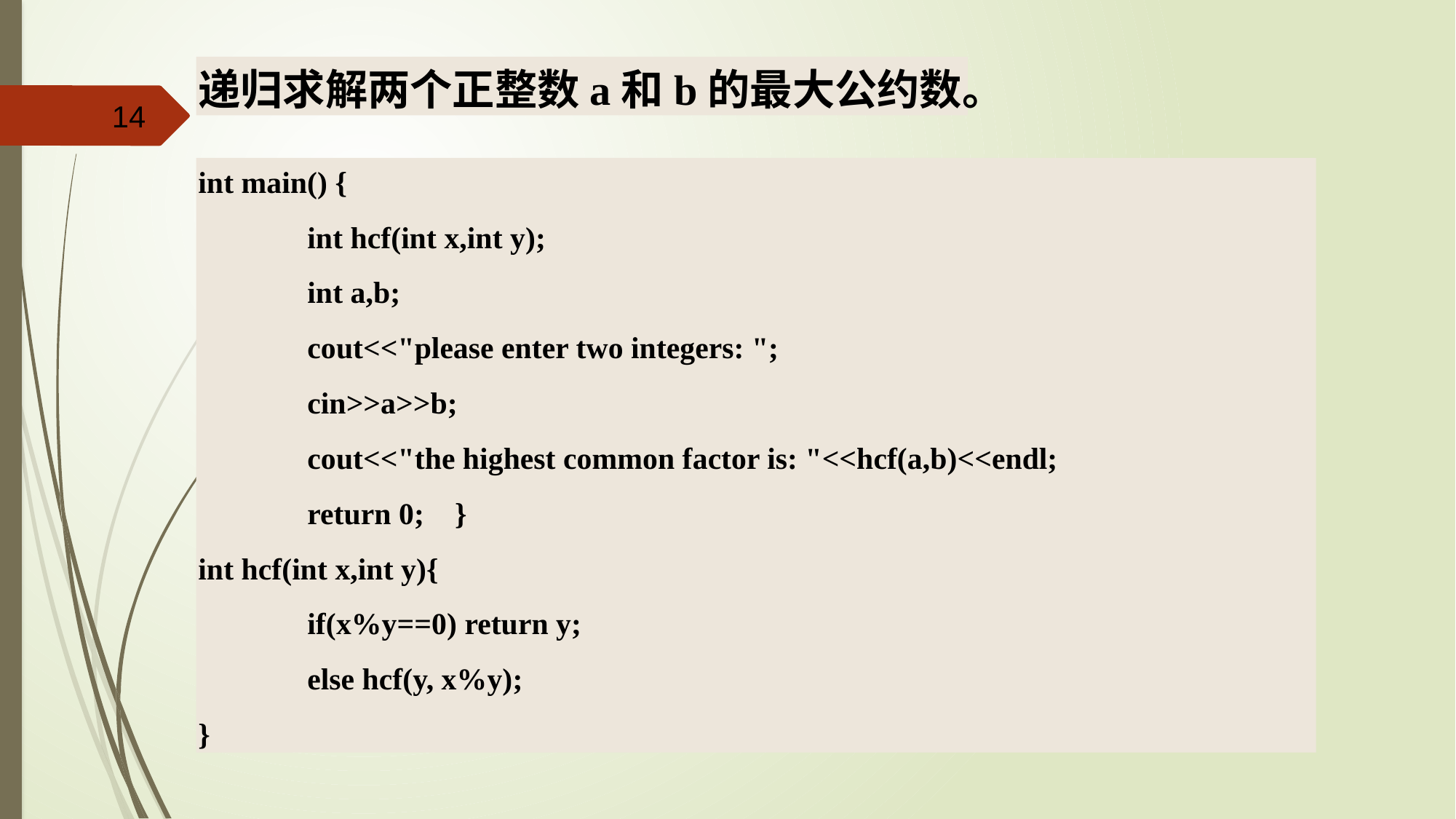

递归求解两个正整数a和b的最大公约数。
14
int main() {
	int hcf(int x,int y);
	int a,b;
	cout<<"please enter two integers: ";
	cin>>a>>b;
	cout<<"the highest common factor is: "<<hcf(a,b)<<endl;
	return 0;    }
int hcf(int x,int y){
	if(x%y==0) return y;
	else hcf(y, x%y);
}